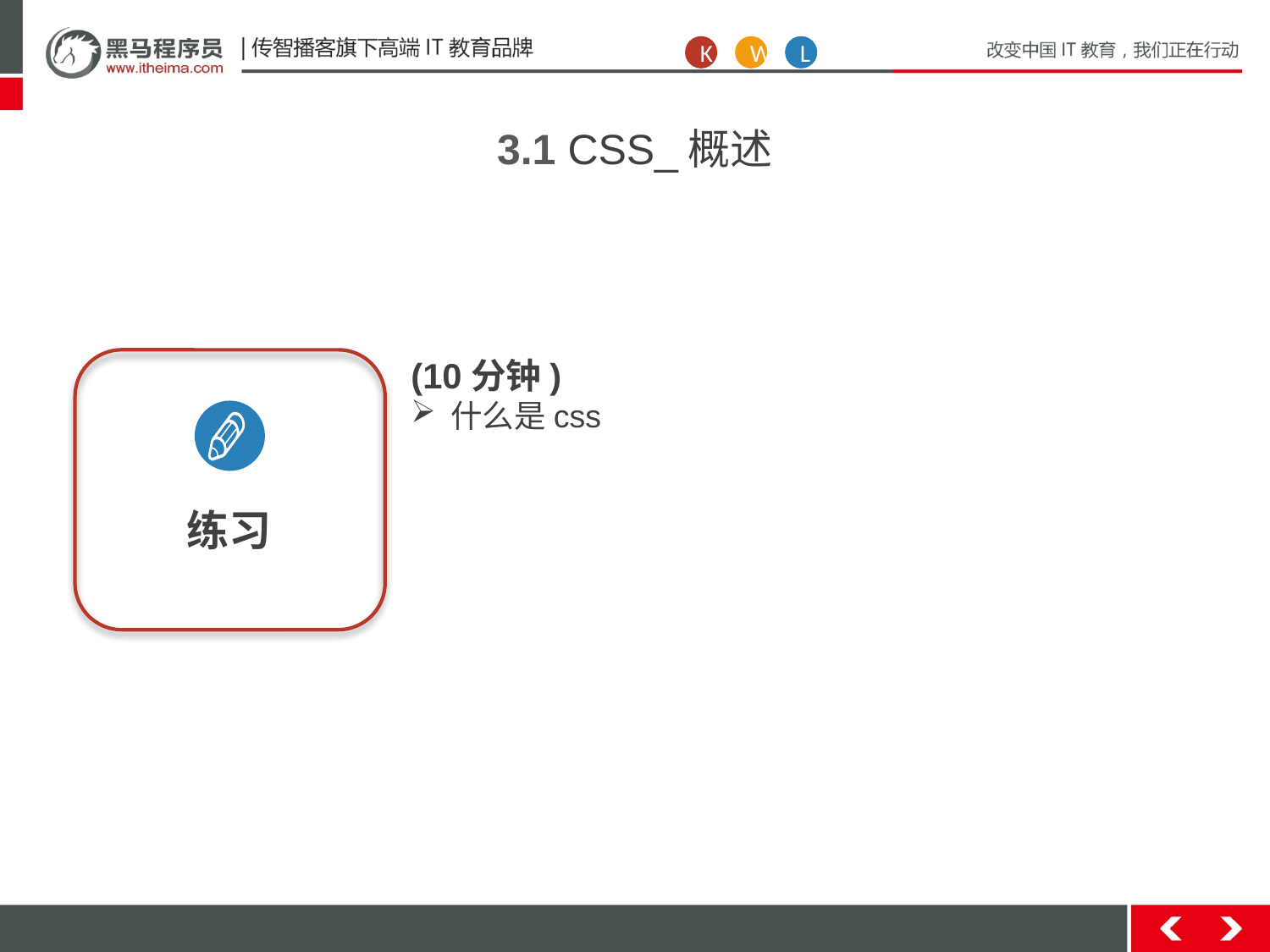

K
W
L
3.1 CSS_概述

(10分钟)
什么是css

练习